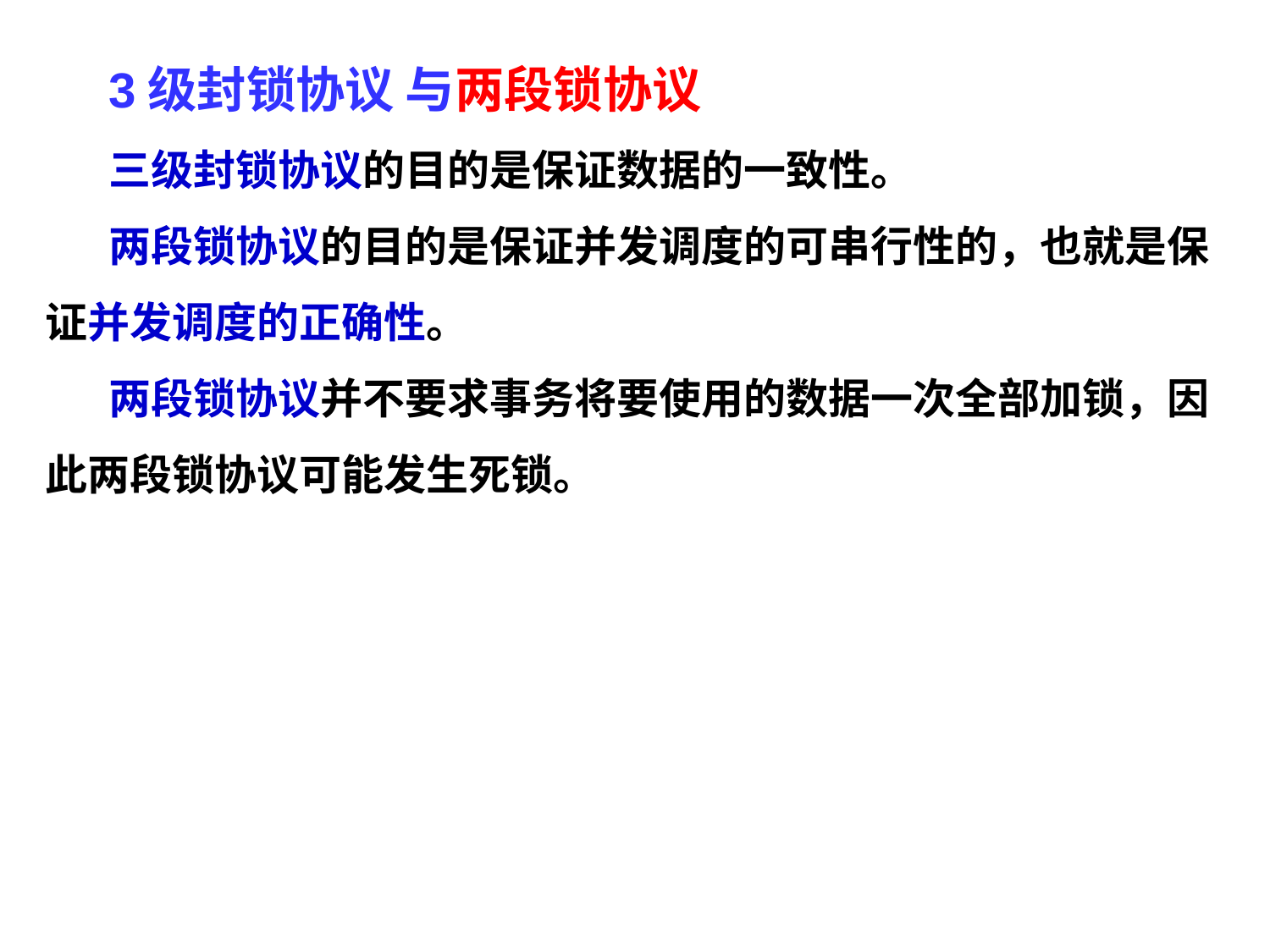

3级封锁协议 与两段锁协议
三级封锁协议的目的是保证数据的一致性。
两段锁协议的目的是保证并发调度的可串行性的，也就是保证并发调度的正确性。
两段锁协议并不要求事务将要使用的数据一次全部加锁，因此两段锁协议可能发生死锁。